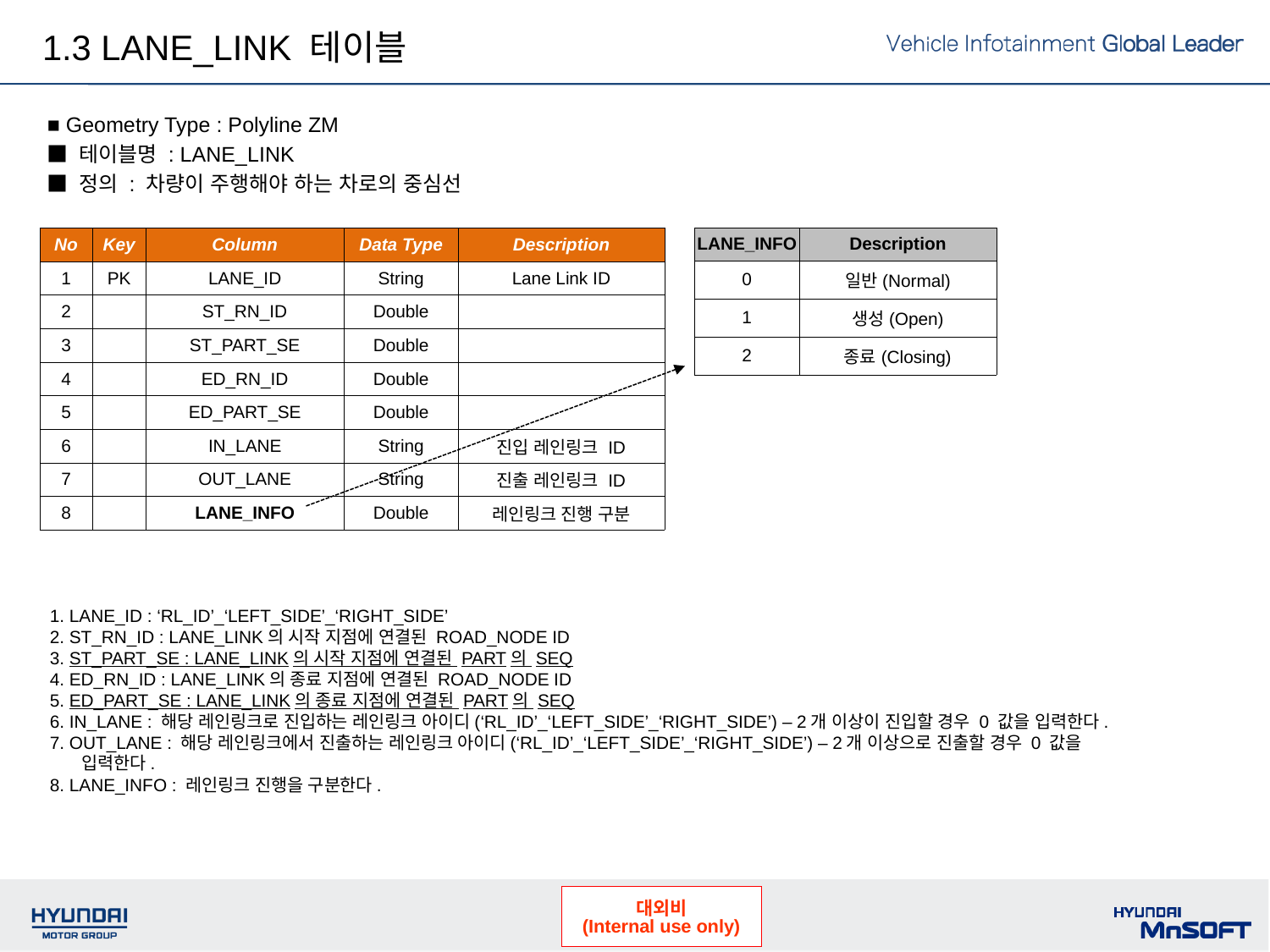

1.3 LANE_LINK 테이블
■ Geometry Type : Polyline ZM
■ 테이블명 : LANE_LINK
■ 정의 : 차량이 주행해야 하는 차로의 중심선
| No | Key | Column | Data Type | Description |
| --- | --- | --- | --- | --- |
| 1 | PK | LANE\_ID | String | Lane Link ID |
| 2 |  | ST\_RN\_ID | Double |  |
| 3 |  | ST\_PART\_SE | Double |  |
| 4 |  | ED\_RN\_ID | Double |  |
| 5 |  | ED\_PART\_SE | Double |  |
| 6 |  | IN\_LANE | String | 진입 레인링크 ID |
| 7 |  | OUT\_LANE | String | 진출 레인링크 ID |
| 8 |  | LANE\_INFO | Double | 레인링크 진행 구분 |
| LANE\_INFO | Description |
| --- | --- |
| 0 | 일반(Normal) |
| 1 | 생성(Open) |
| 2 | 종료(Closing) |
1. LANE_ID : ‘RL_ID’_‘LEFT_SIDE’_‘RIGHT_SIDE’
2. ST_RN_ID : LANE_LINK의 시작 지점에 연결된 ROAD_NODE ID
3. ST_PART_SE : LANE_LINK의 시작 지점에 연결된 PART의 SEQ
4. ED_RN_ID : LANE_LINK의 종료 지점에 연결된 ROAD_NODE ID
5. ED_PART_SE : LANE_LINK의 종료 지점에 연결된 PART의 SEQ
6. IN_LANE : 해당 레인링크로 진입하는 레인링크 아이디(‘RL_ID’_‘LEFT_SIDE’_‘RIGHT_SIDE’) – 2개 이상이 진입할 경우 0 값을 입력한다.
7. OUT_LANE : 해당 레인링크에서 진출하는 레인링크 아이디(‘RL_ID’_‘LEFT_SIDE’_‘RIGHT_SIDE’) – 2개 이상으로 진출할 경우 0 값을 입력한다.
8. LANE_INFO : 레인링크 진행을 구분한다.